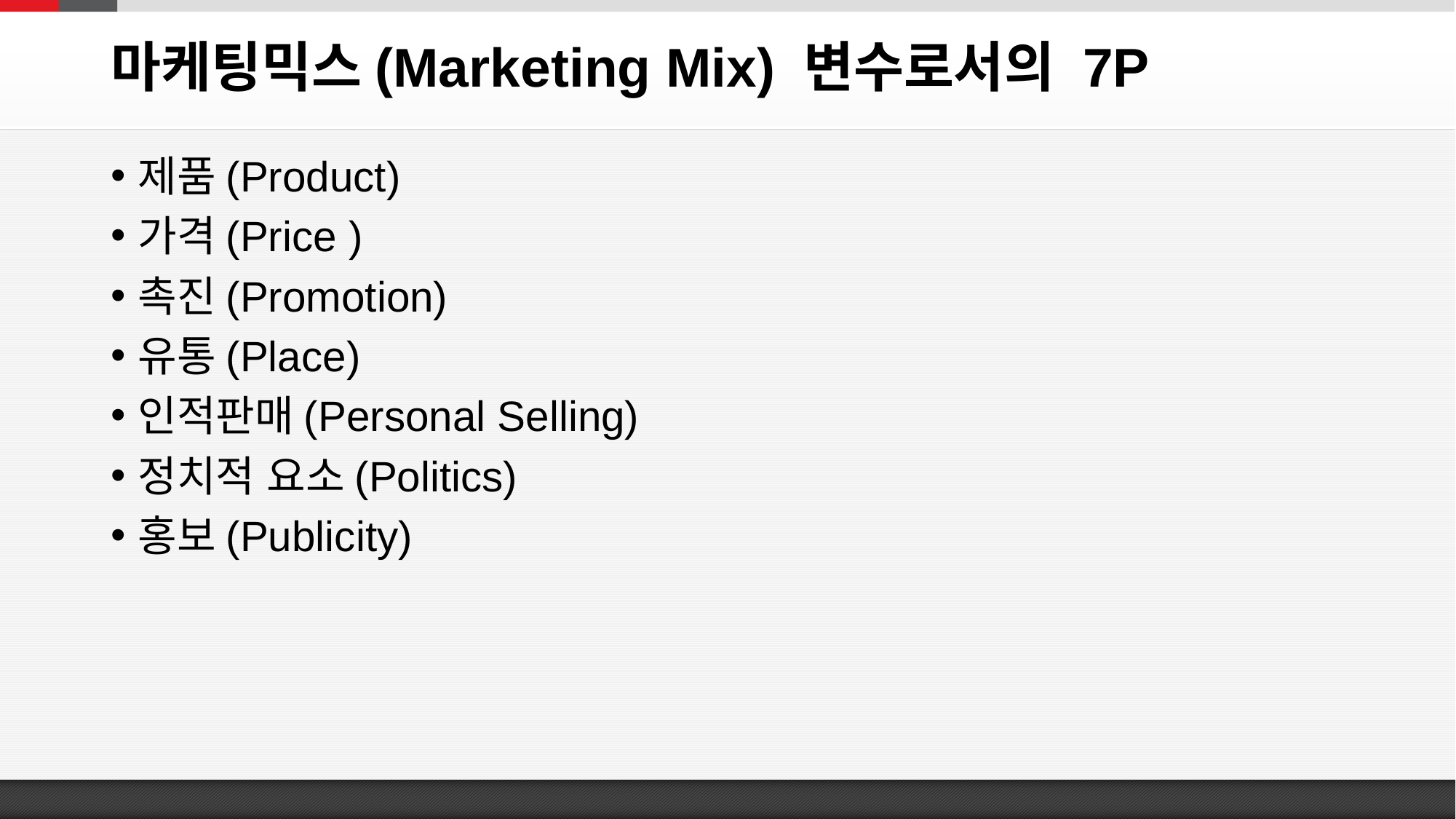

# 마케팅믹스(Marketing Mix) 변수로서의 7P
제품(Product)
가격(Price )
촉진(Promotion)
유통(Place)
인적판매(Personal Selling)
정치적 요소(Politics)
홍보(Publicity)